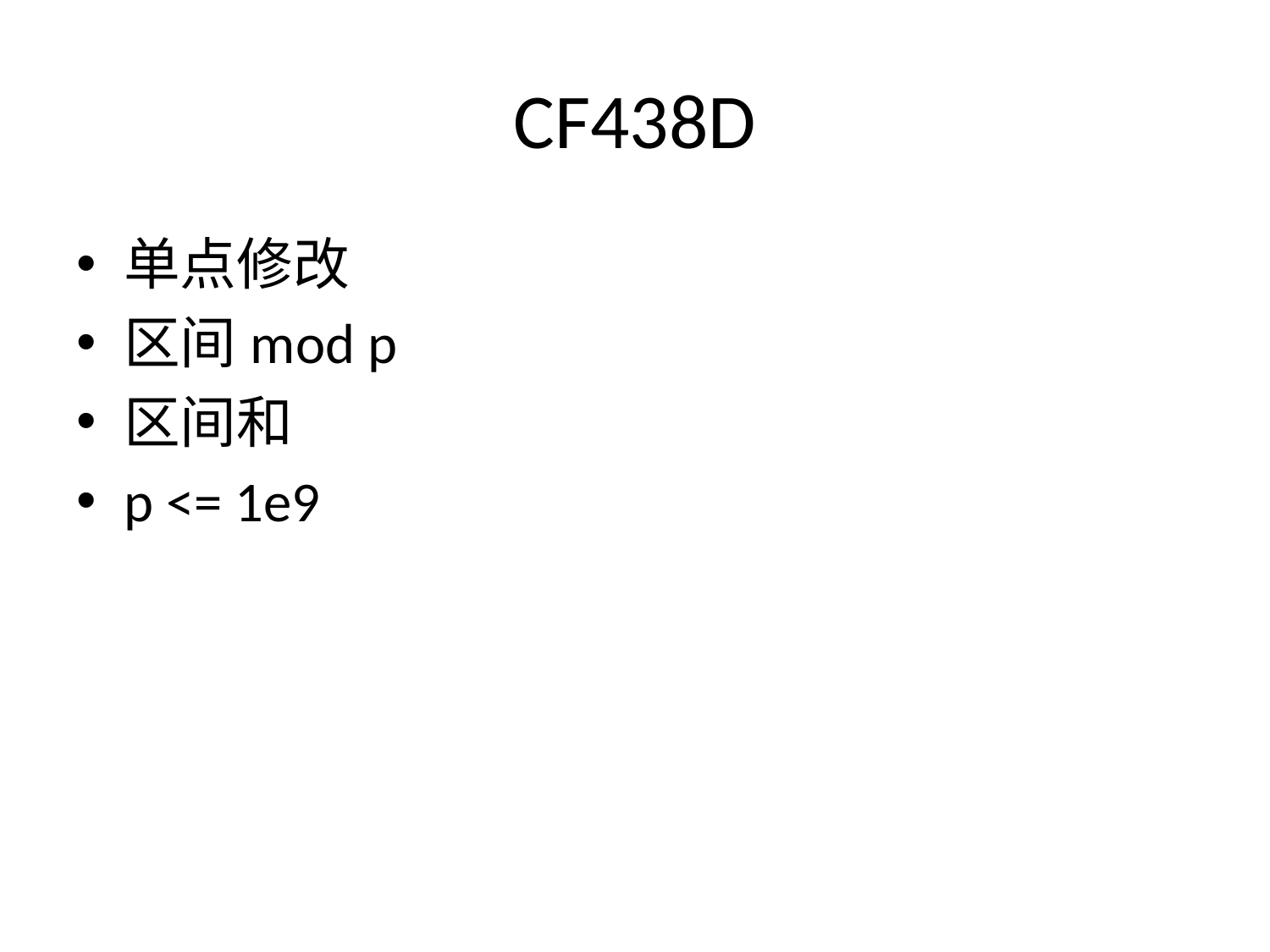

# CF438D
单点修改
区间mod p
区间和
p <= 1e9